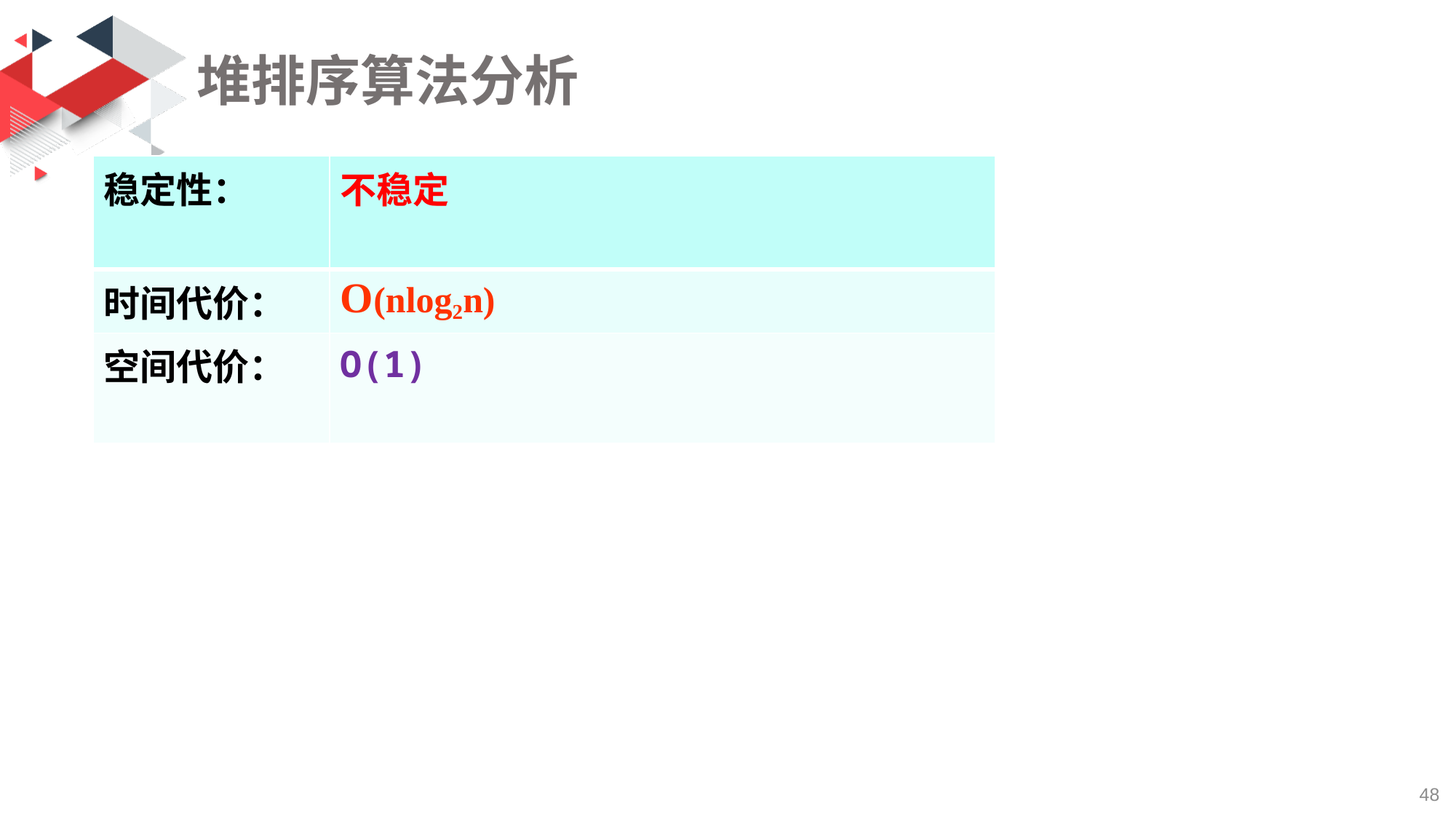

# 堆排序算法分析
| 稳定性： | 不稳定 |
| --- | --- |
| 时间代价： | O(nlog2n) |
| 空间代价： | O(1) |
48